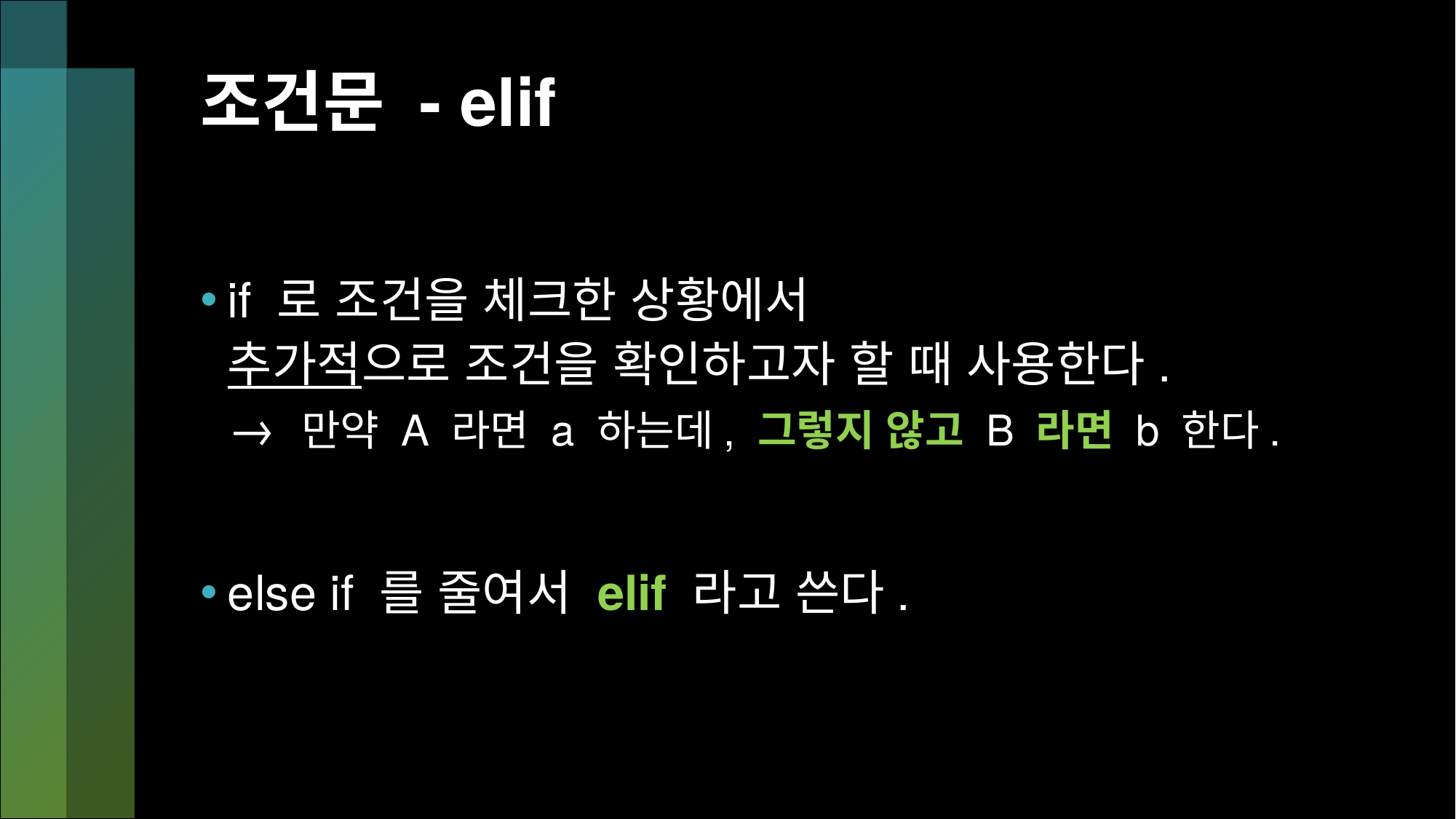

# 조건문 - elif
if 로 조건을 체크한 상황에서
추가적으로 조건을 확인하고자 할 때 사용한다.
→ 만약 A 라면 a 하는데, 그렇지 않고 B 라면 b 한다.

else if 를 줄여서 elif 라고 쓴다.